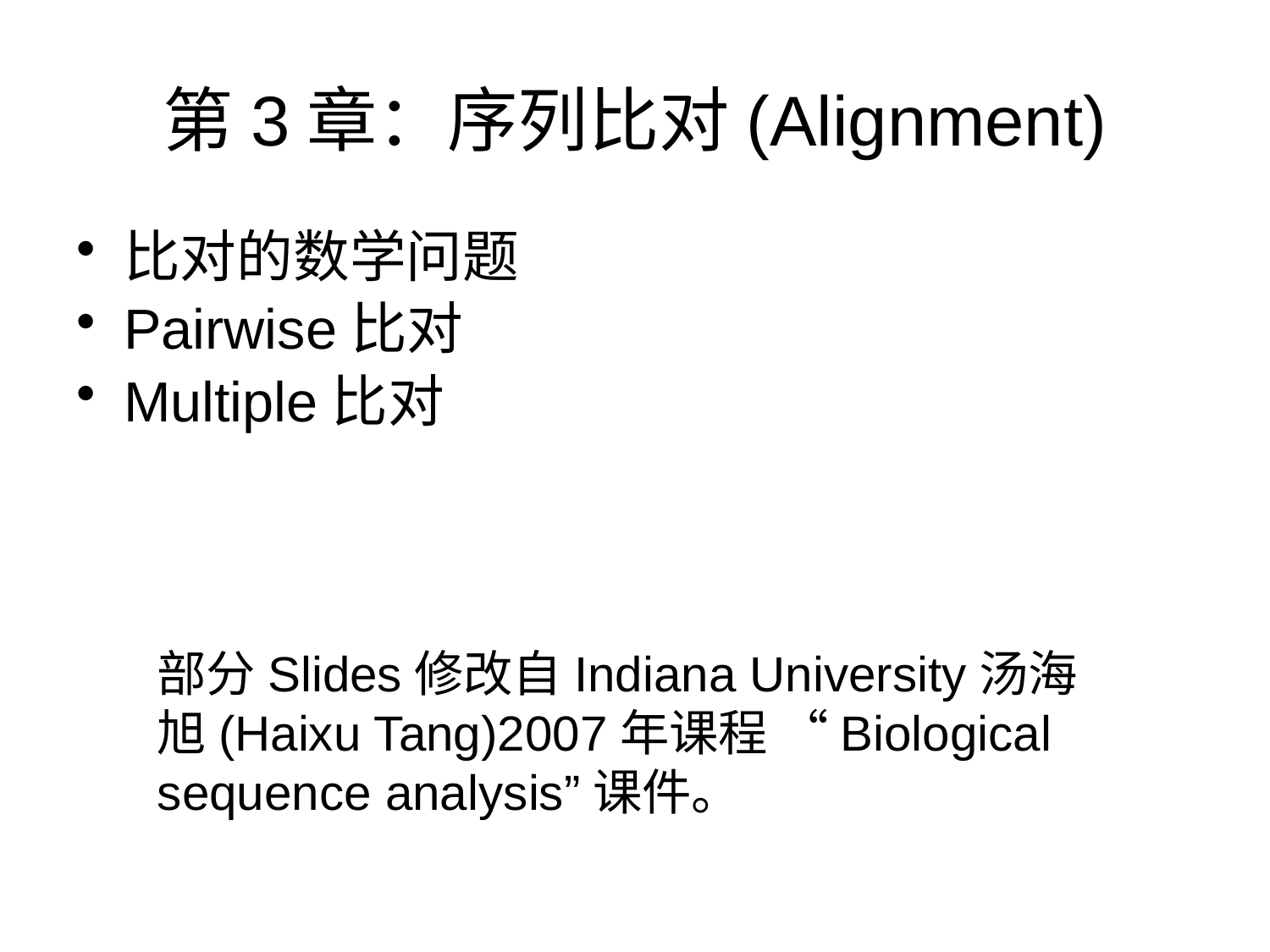

# 第3章：序列比对(Alignment)
比对的数学问题
Pairwise比对
Multiple比对
部分Slides修改自Indiana University汤海旭(Haixu Tang)2007年课程 “Biological sequence analysis”课件。